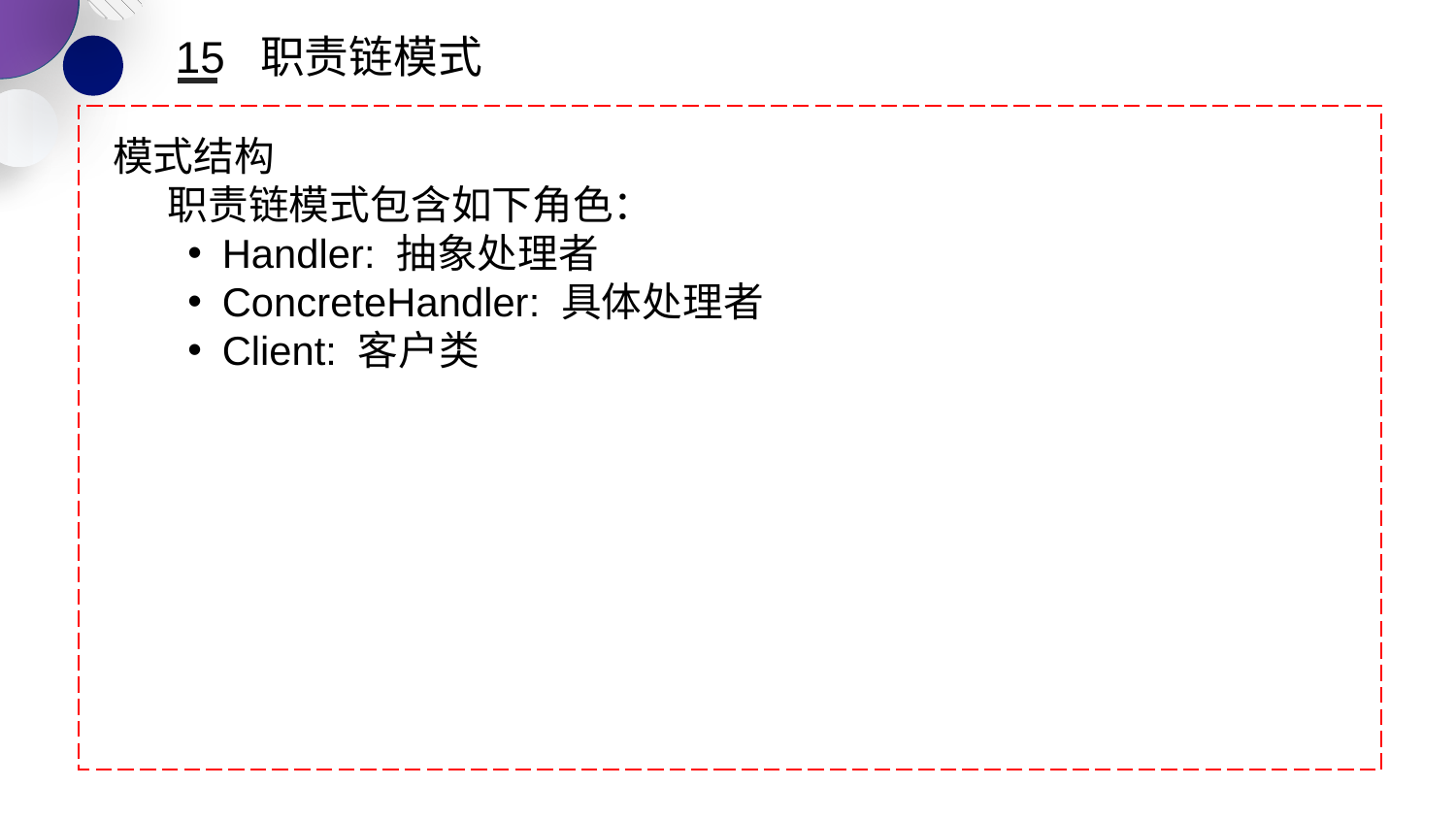

15  职责链模式

模式结构
职责链模式包含如下角色：
Handler: 抽象处理者
ConcreteHandler: 具体处理者
Client: 客户类